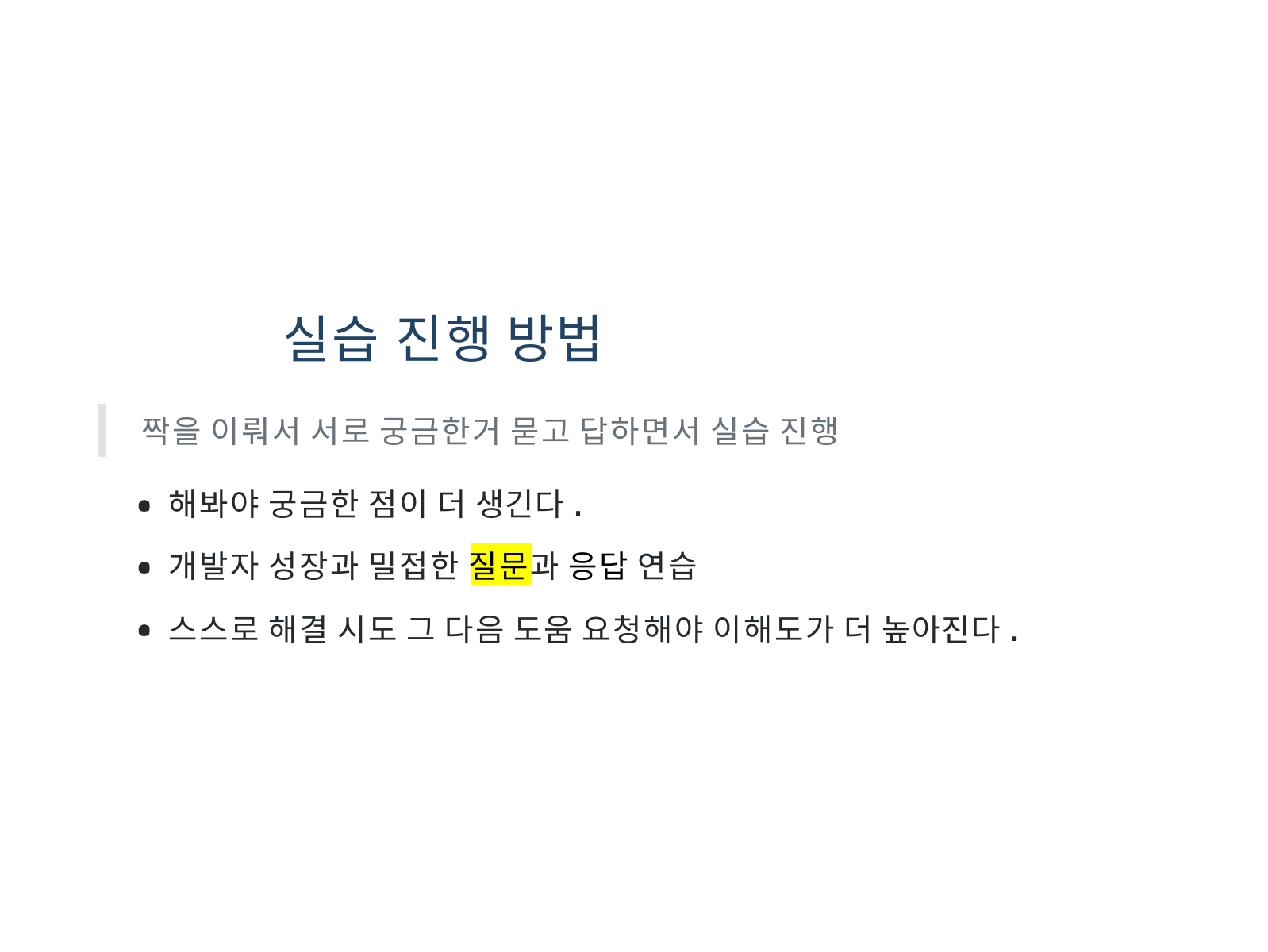

# 실습 진행 방법
짝을 이뤄서 서로 궁금한거 묻고 답하면서 실습 진행
해봐야 궁금한 점이 더 생긴다.
개발자 성장과 밀접한 질문과 응답 연습
스스로 해결 시도 그 다음 도움 요청해야 이해도가 더 높아진다.